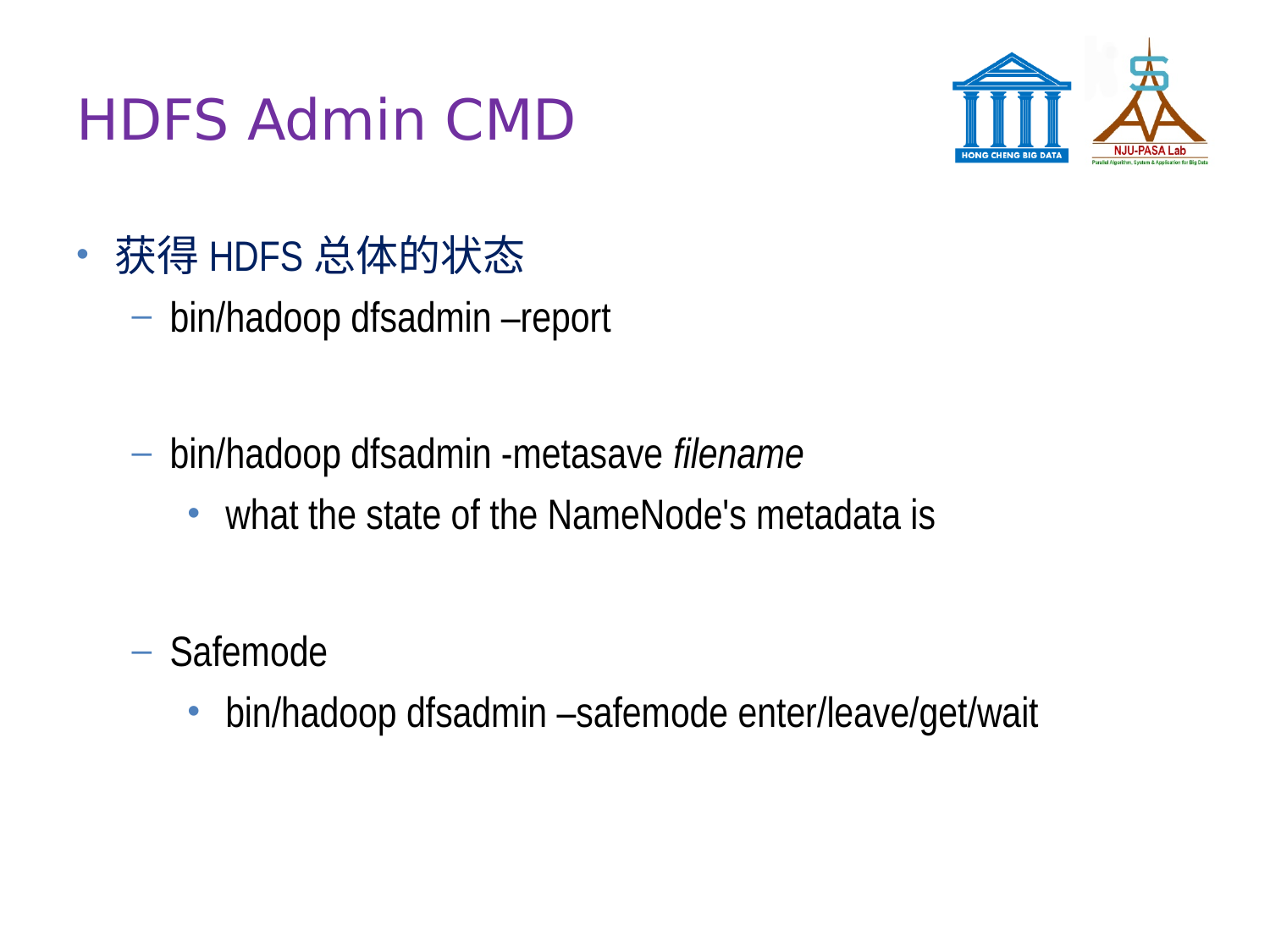

# HDFS Admin CMD
获得HDFS总体的状态
bin/hadoop dfsadmin –report

bin/hadoop dfsadmin -metasave filename
what the state of the NameNode's metadata is

Safemode
bin/hadoop dfsadmin –safemode enter/leave/get/wait